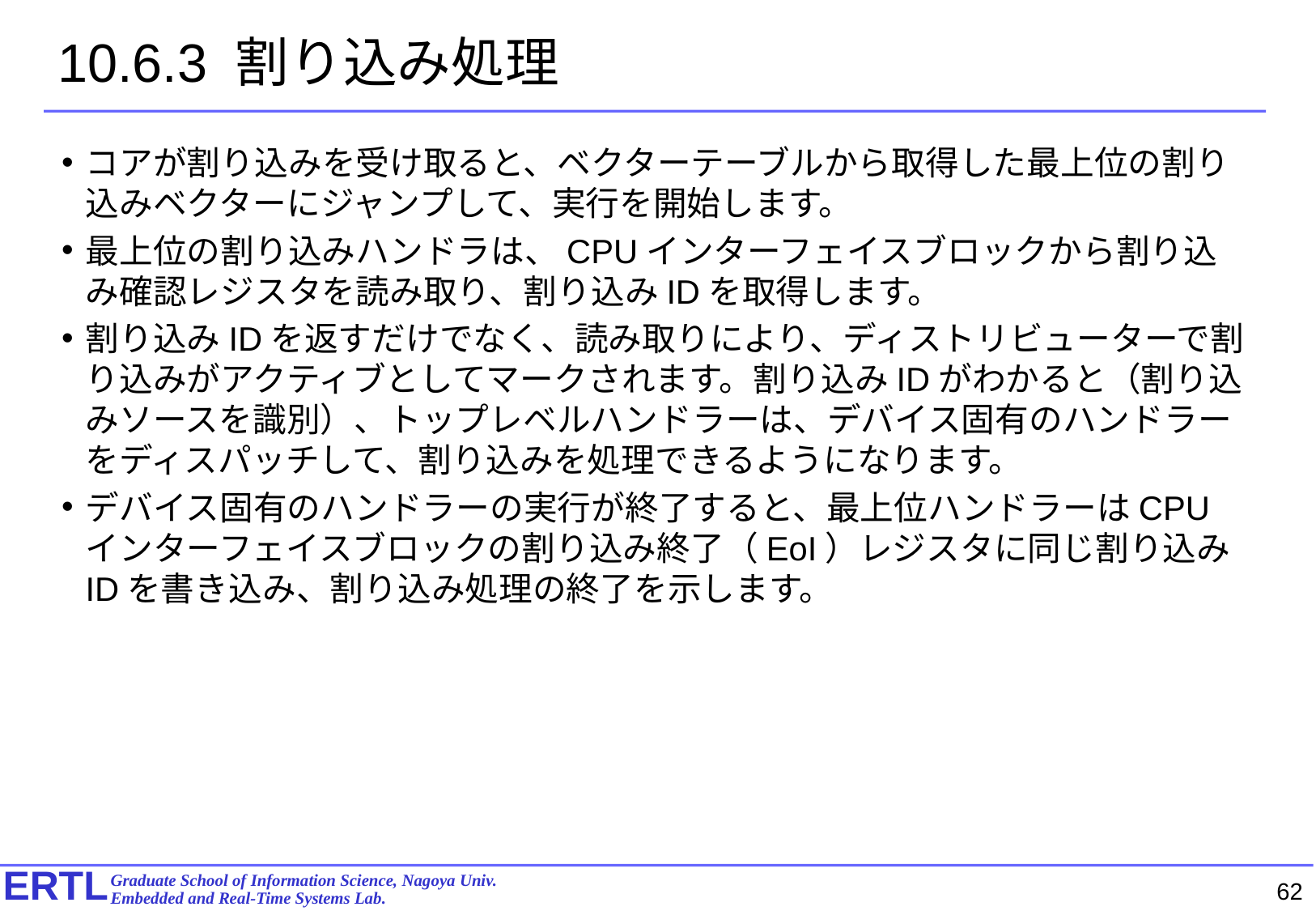

# 10.6.3 割り込み処理
コアが割り込みを受け取ると、ベクターテーブルから取得した最上位の割り込みベクターにジャンプして、実行を開始します。
最上位の割り込みハンドラは、CPUインターフェイスブロックから割り込み確認レジスタを読み取り、割り込みIDを取得します。
割り込みIDを返すだけでなく、読み取りにより、ディストリビューターで割り込みがアクティブとしてマークされます。割り込みIDがわかると（割り込みソースを識別）、トップレベルハンドラーは、デバイス固有のハンドラーをディスパッチして、割り込みを処理できるようになります。
デバイス固有のハンドラーの実行が終了すると、最上位ハンドラーはCPUインターフェイスブロックの割り込み終了（EoI）レジスタに同じ割り込みIDを書き込み、割り込み処理の終了を示します。
62